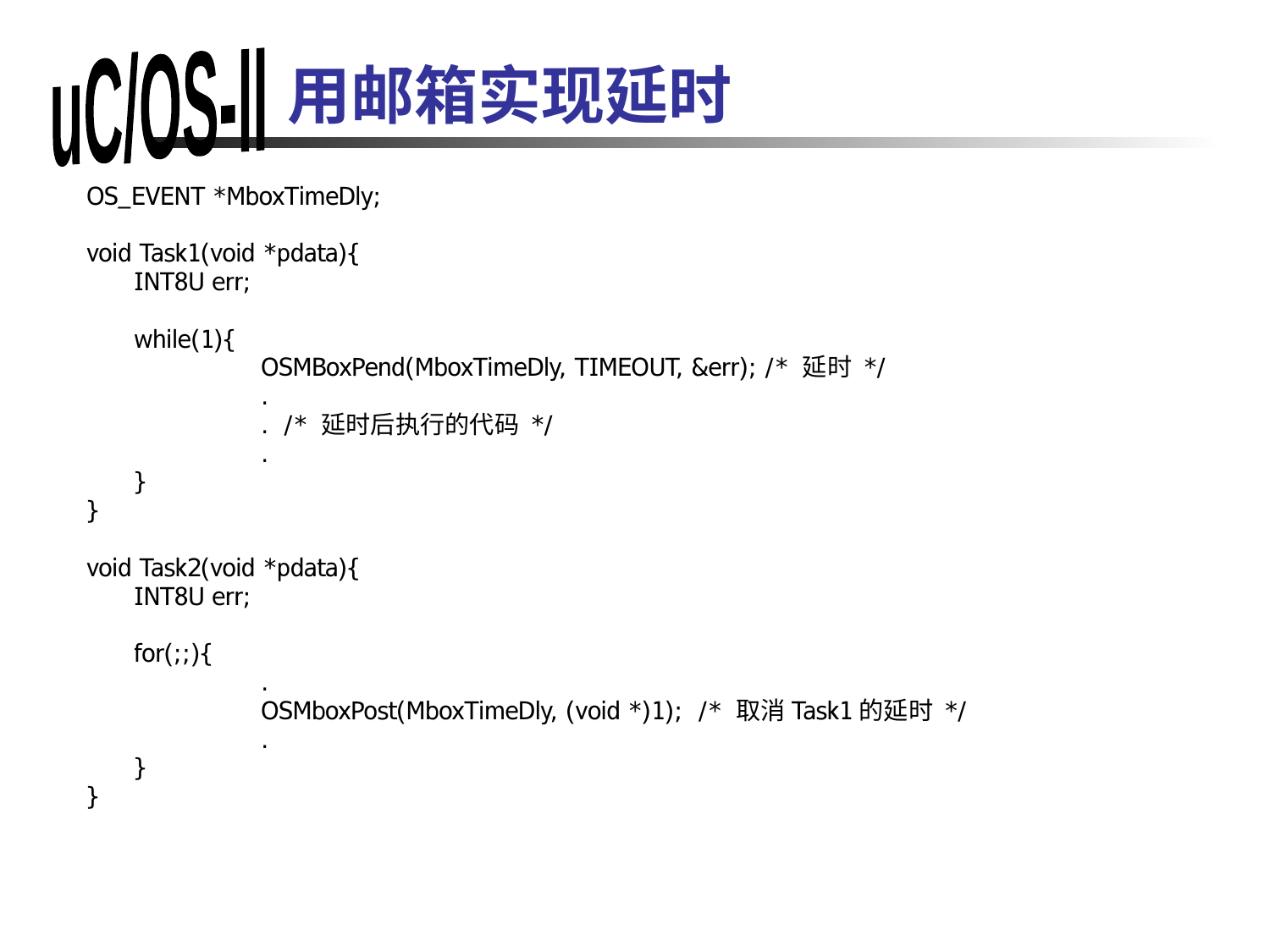

# 用邮箱实现延时
OS_EVENT *MboxTimeDly;

void Task1(void *pdata){
	INT8U err;

	while(1){
		OSMBoxPend(MboxTimeDly, TIMEOUT, &err); /* 延时 */
		.
		.  /* 延时后执行的代码 */
		.
	}
}

void Task2(void *pdata){
	INT8U err;

	for(;;){
		.
		OSMboxPost(MboxTimeDly, (void *)1);  /* 取消Task1的延时 */
		.
	}
}